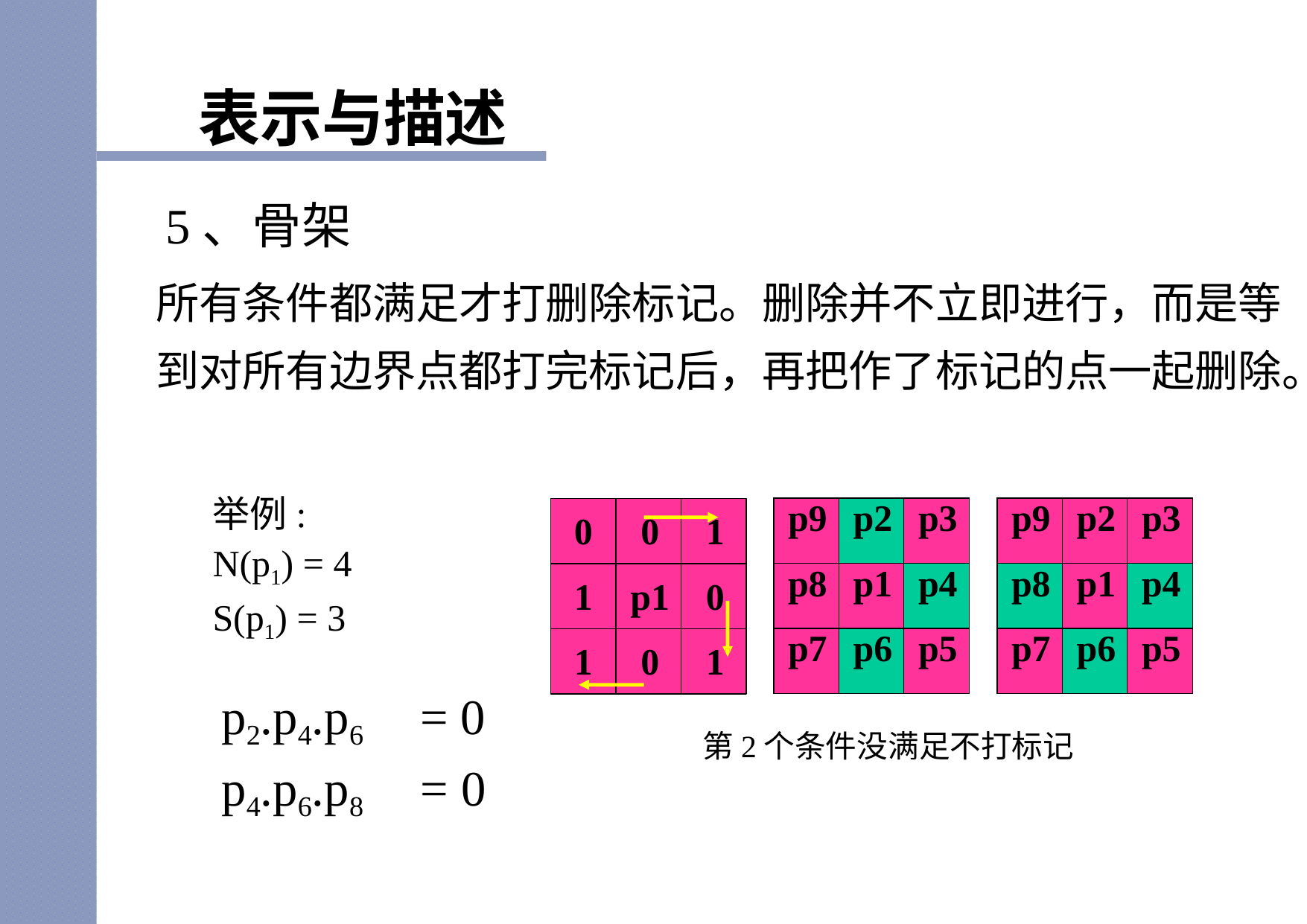

# 表示与描述
5、骨架
所有条件都满足才打删除标记。删除并不立即进行，而是等到对所有边界点都打完标记后，再把作了标记的点一起删除。
举例:
N(p1) = 4
S(p1) = 3
| p9 | p2 | p3 |
| --- | --- | --- |
| p8 | p1 | p4 |
| p7 | p6 | p5 |
| p9 | p2 | p3 |
| --- | --- | --- |
| p8 | p1 | p4 |
| p7 | p6 | p5 |

0	0	1

1	p1	0

1	0	1

p2.p4.p6	= 0
p4.p6.p8	= 0
第2个条件没满足不打标记